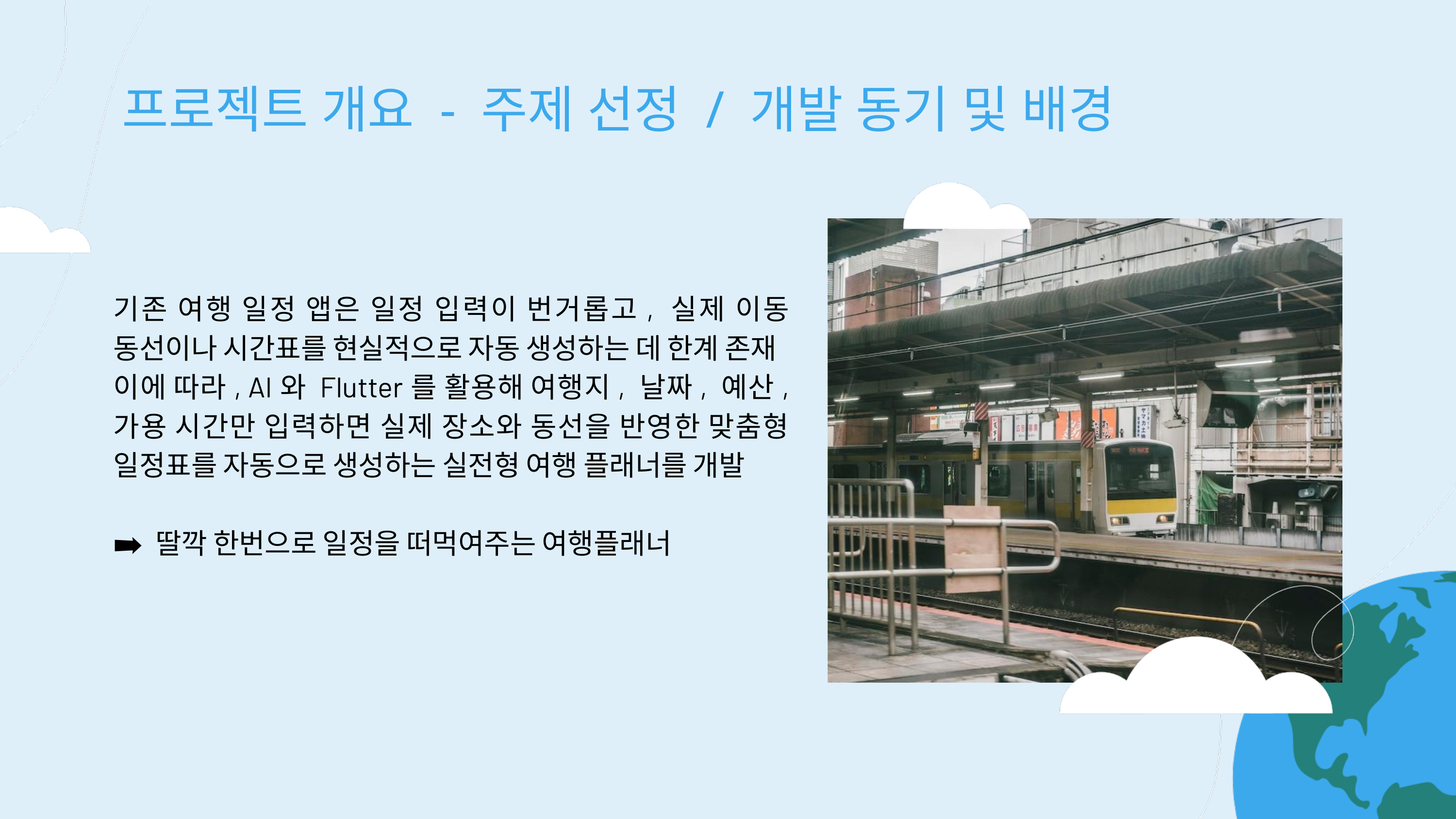

프로젝트 개요 - 주제 선정 / 개발 동기 및 배경

기존 여행 일정 앱은 일정 입력이 번거롭고, 실제 이동 동선이나 시간표를 현실적으로 자동 생성하는 데 한계 존재
이에 따라, AI와 Flutter를 활용해 여행지, 날짜, 예산, 가용 시간만 입력하면 실제 장소와 동선을 반영한 맞춤형 일정표를 자동으로 생성하는 실전형 여행 플래너를 개발

➡️ 딸깍 한번으로 일정을 떠먹여주는 여행플래너